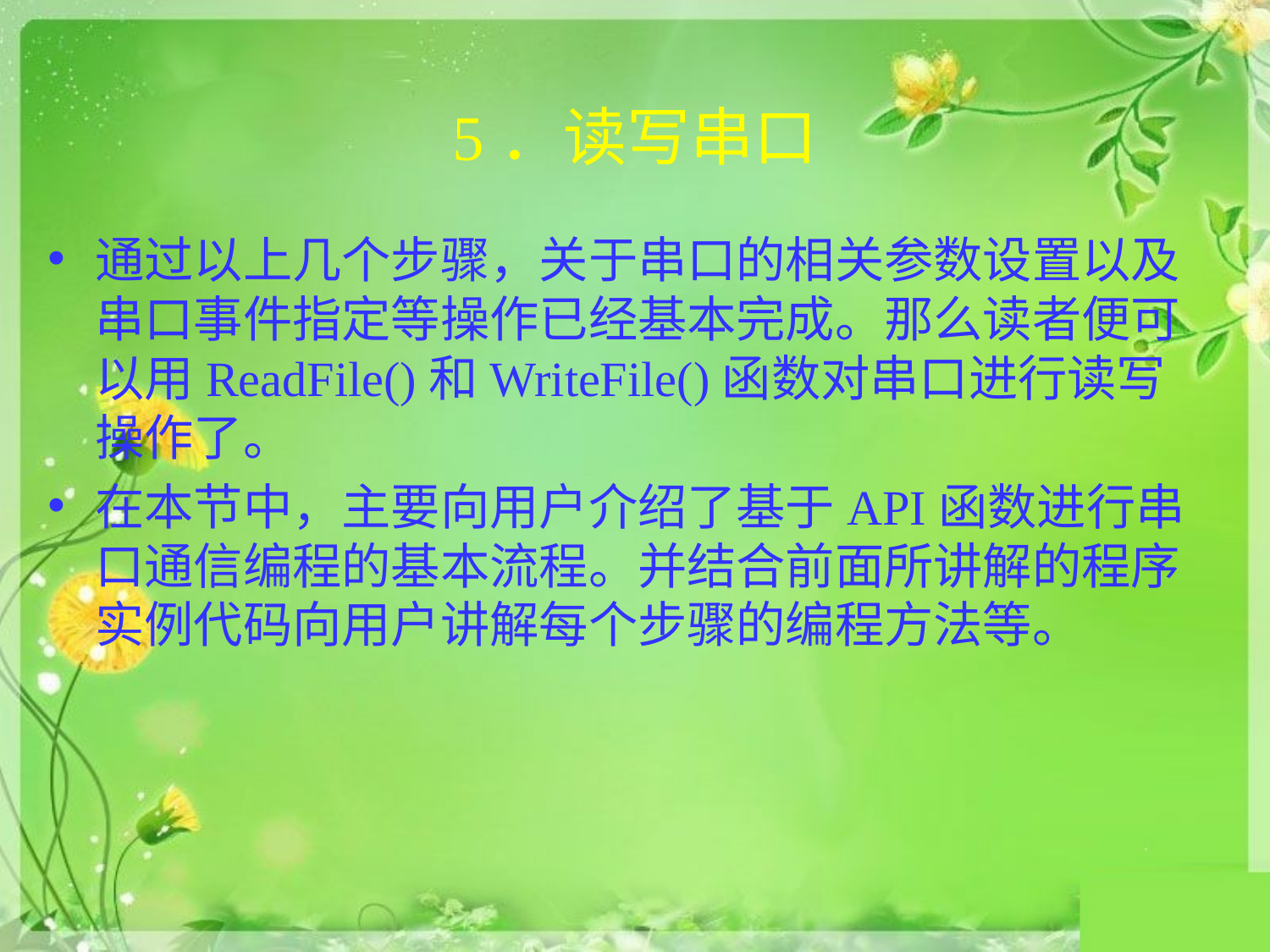

# 5．读写串口
通过以上几个步骤，关于串口的相关参数设置以及串口事件指定等操作已经基本完成。那么读者便可以用ReadFile()和WriteFile()函数对串口进行读写操作了。
在本节中，主要向用户介绍了基于API函数进行串口通信编程的基本流程。并结合前面所讲解的程序实例代码向用户讲解每个步骤的编程方法等。